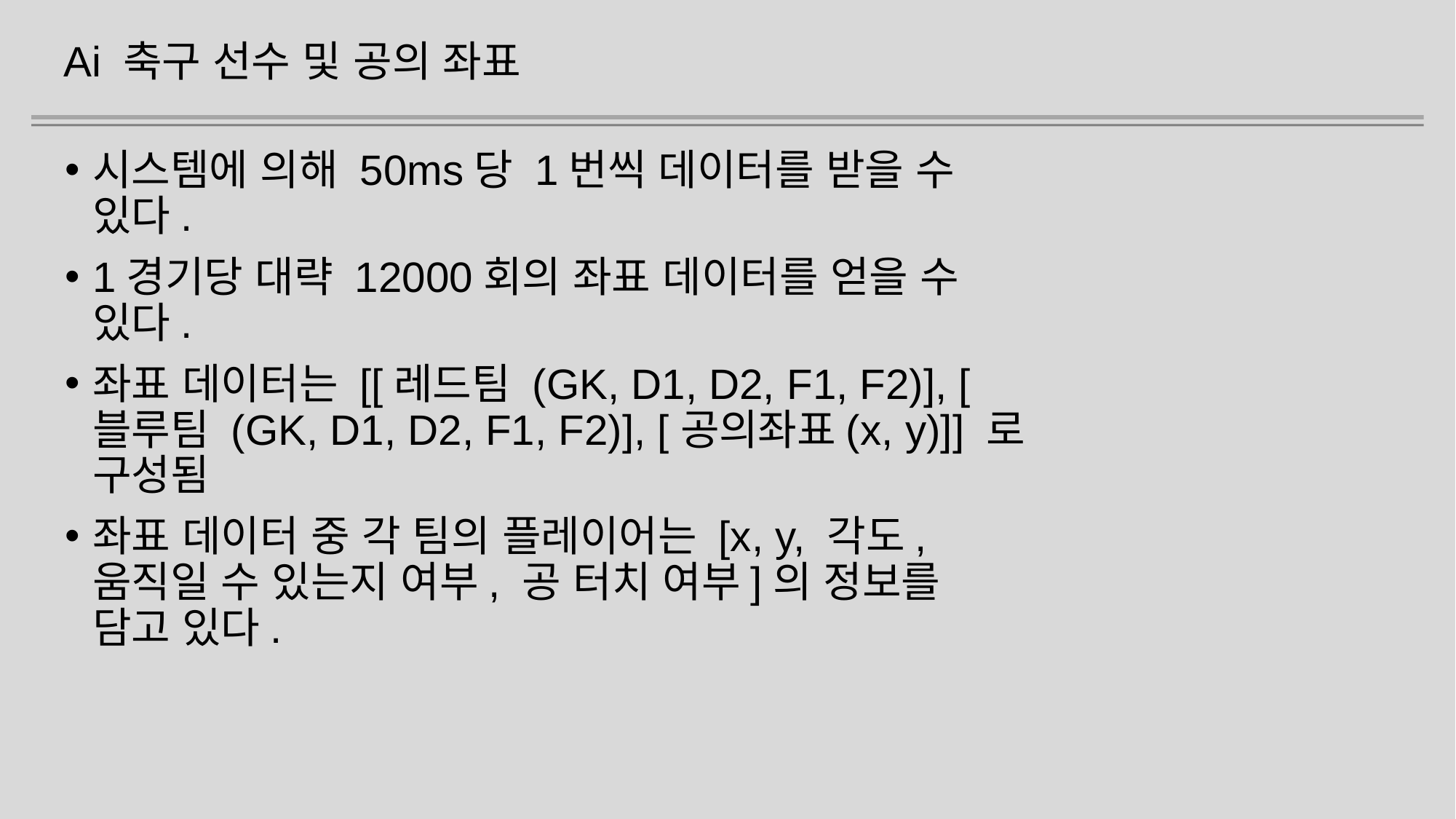

Ai 축구 선수 및 공의 좌표
시스템에 의해 50ms당 1번씩 데이터를 받을 수 있다.
1경기당 대략 12000회의 좌표 데이터를 얻을 수 있다.
좌표 데이터는 [[레드팀 (GK, D1, D2, F1, F2)], [블루팀 (GK, D1, D2, F1, F2)], [공의좌표(x, y)]] 로 구성됨
좌표 데이터 중 각 팀의 플레이어는 [x, y, 각도, 움직일 수 있는지 여부, 공 터치 여부]의 정보를 담고 있다.